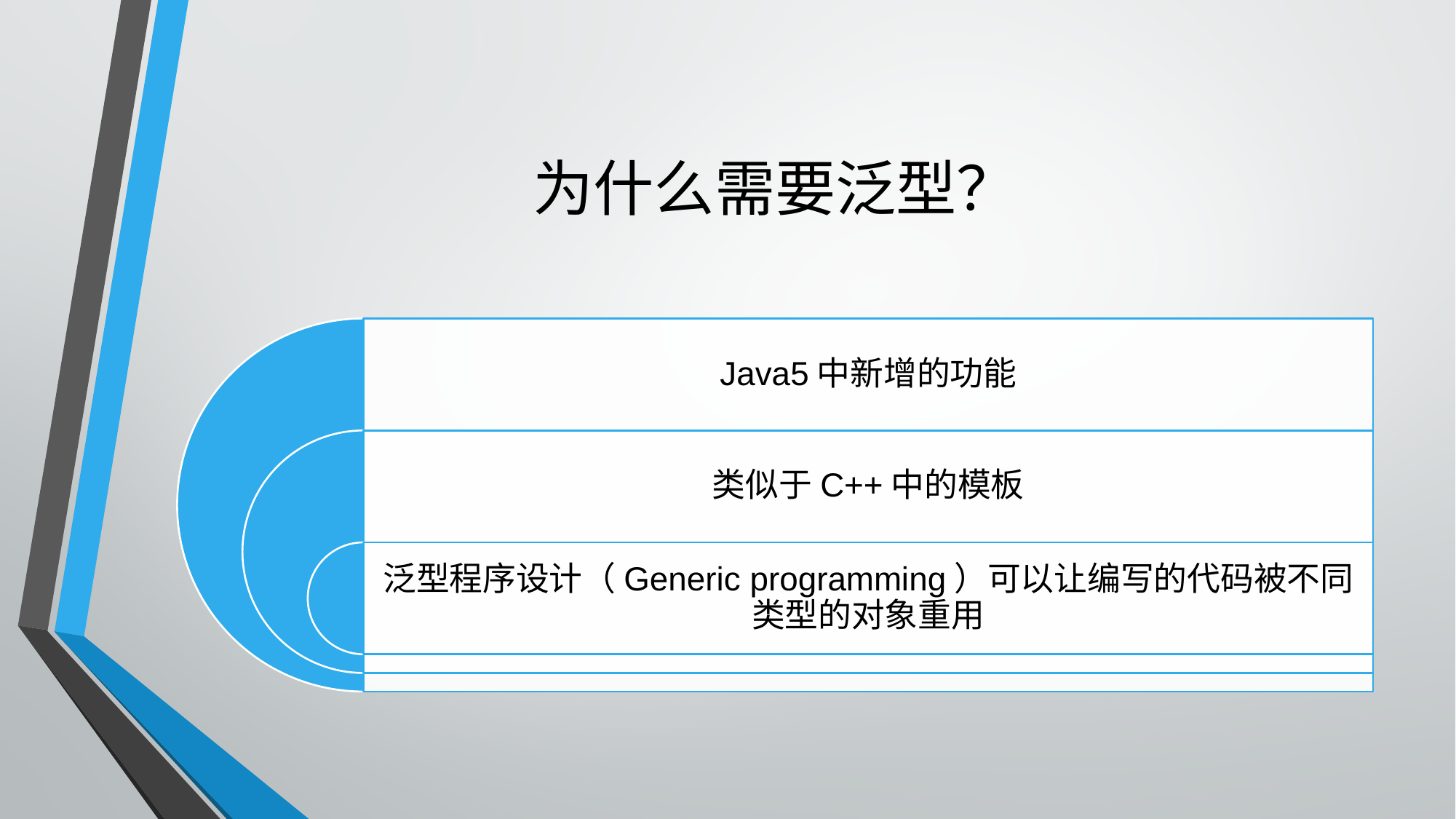

# 为什么需要泛型？
Java5中新增的功能
类似于C++中的模板
泛型程序设计（Generic programming）可以让编写的代码被不同类型的对象重用